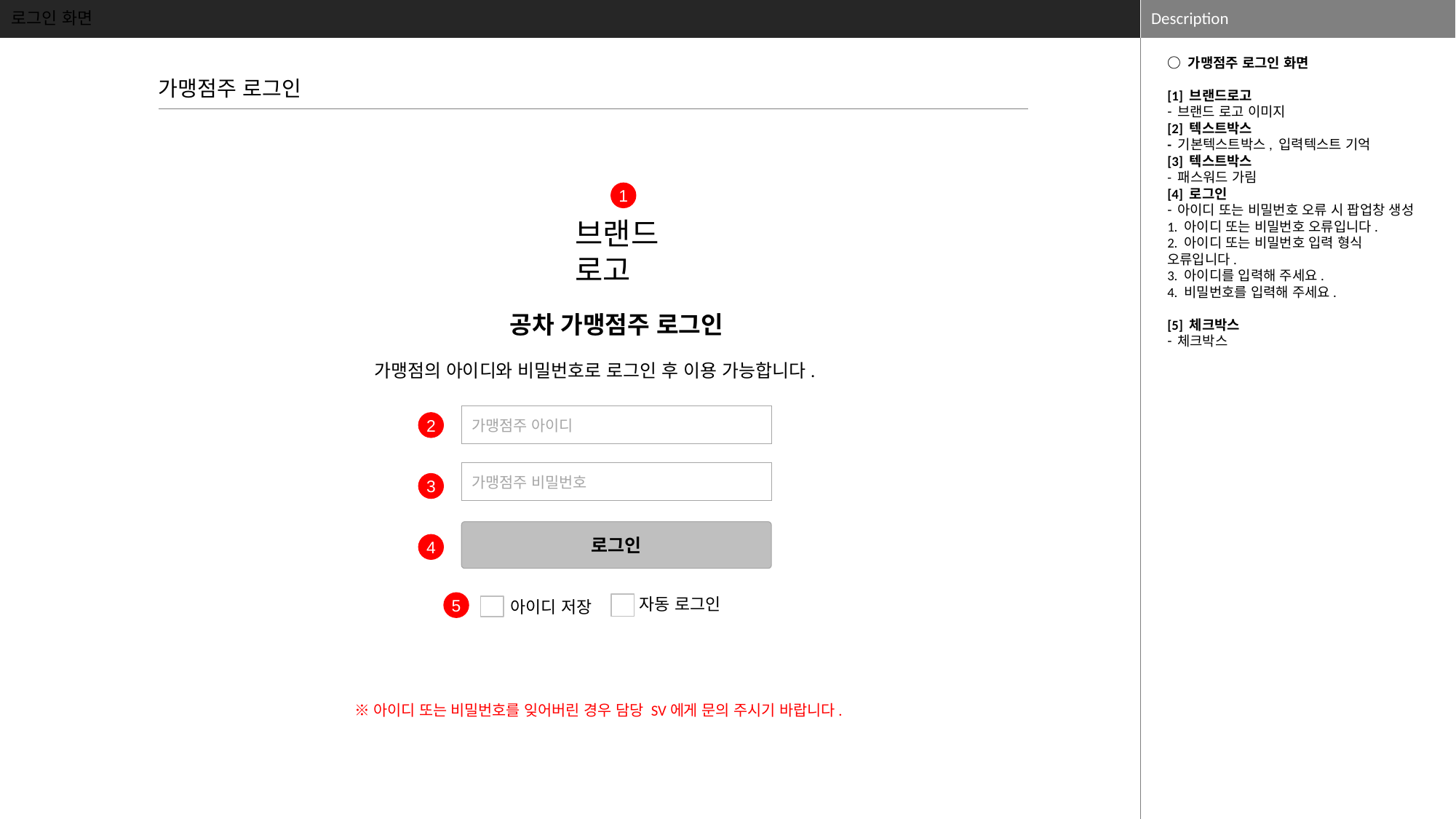

로그인 화면

○ 가맹점주 로그인 화면

[1] 브랜드로고
브랜드 로고 이미지
[2] 텍스트박스
- 기본텍스트박스, 입력텍스트 기억
[3] 텍스트박스
- 패스워드 가림
[4] 로그인
아이디 또는 비밀번호 오류 시 팝업창 생성
1. 아이디 또는 비밀번호 오류입니다.
2. 아이디 또는 비밀번호 입력 형식 오류입니다.
3. 아이디를 입력해 주세요.
4. 비밀번호를 입력해 주세요.

[5] 체크박스
체크박스
가맹점주 로그인
1
브랜드로고
공차 가맹점주 로그인
가맹점의 아이디와 비밀번호로 로그인 후 이용 가능합니다.

가맹점주 아이디
2
가맹점주 비밀번호
3
로그인
4
자동 로그인
아이디 저장
5

※아이디 또는 비밀번호를 잊어버린 경우 담당 SV에게 문의 주시기 바랍니다.